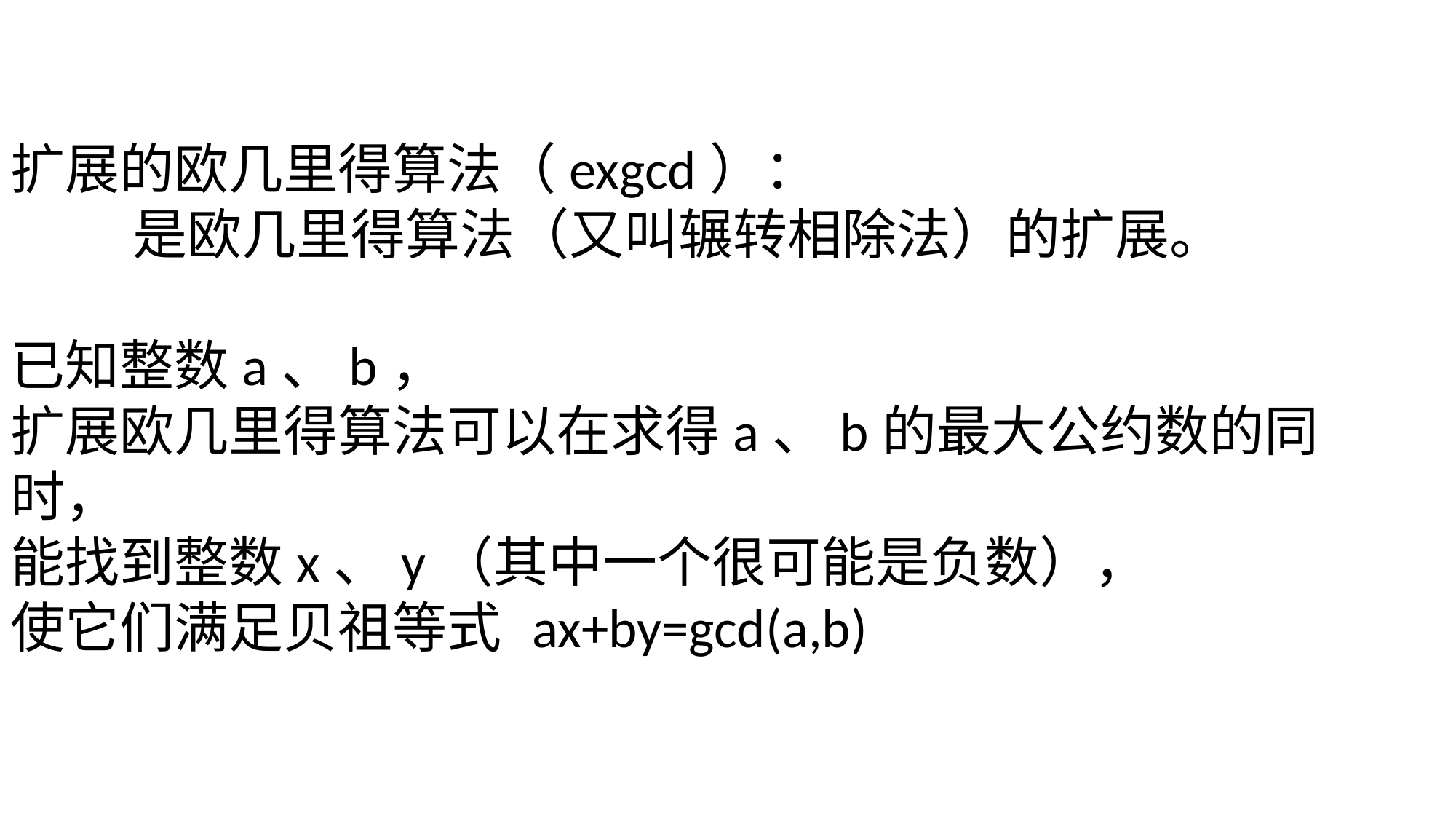

扩展的欧几里得算法（exgcd）：
  是欧几里得算法（又叫辗转相除法）的扩展。

已知整数a、b，
扩展欧几里得算法可以在求得a、b的最大公约数的同时，
能找到整数x、y（其中一个很可能是负数），
使它们满足贝祖等式 ax+by=gcd(a,b)